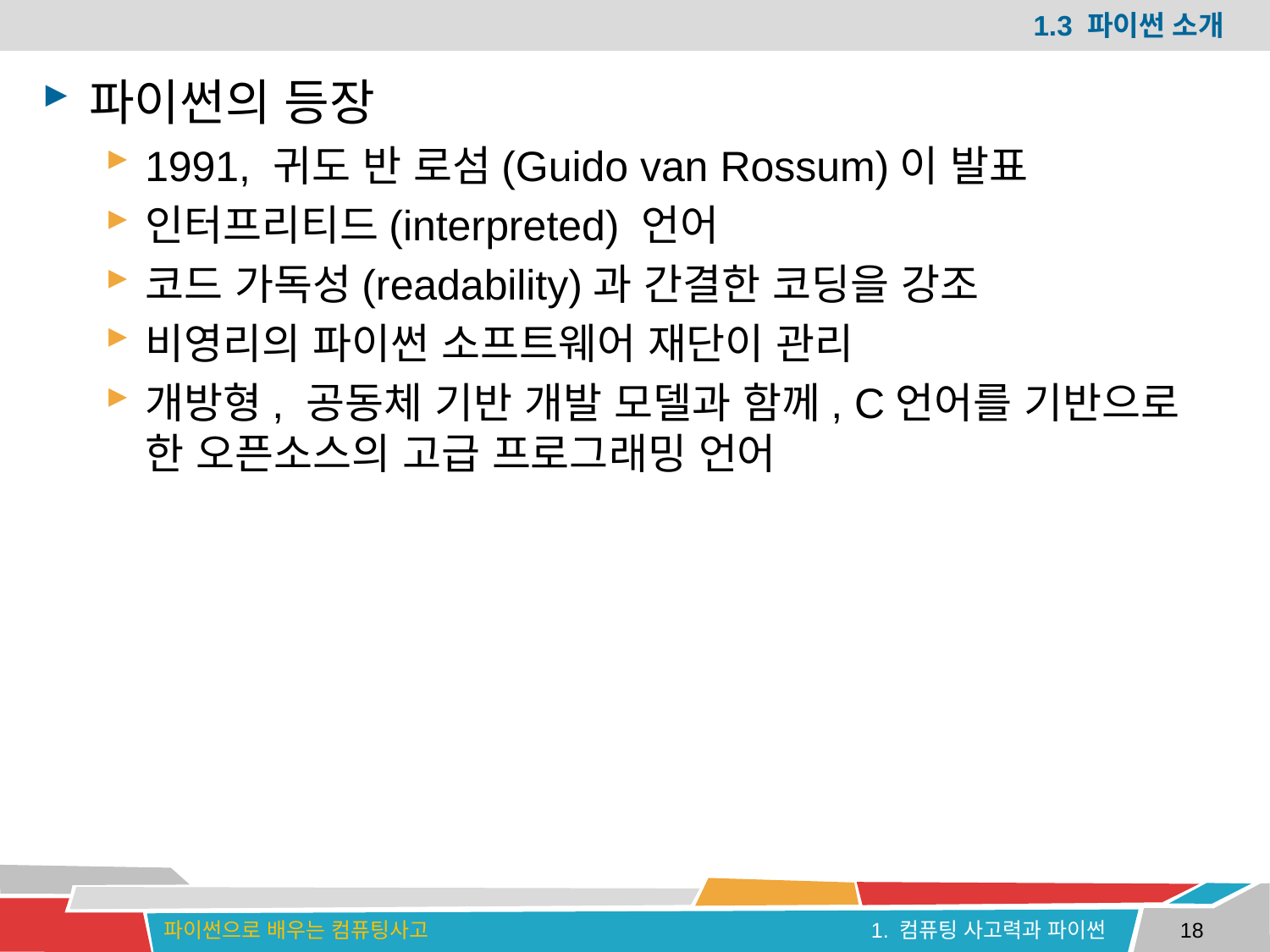

# 1.3 파이썬 소개
파이썬의 등장
1991, 귀도 반 로섬(Guido van Rossum)이 발표
인터프리티드(interpreted) 언어
코드 가독성(readability)과 간결한 코딩을 강조
비영리의 파이썬 소프트웨어 재단이 관리
개방형, 공동체 기반 개발 모델과 함께, C언어를 기반으로 한 오픈소스의 고급 프로그래밍 언어

18